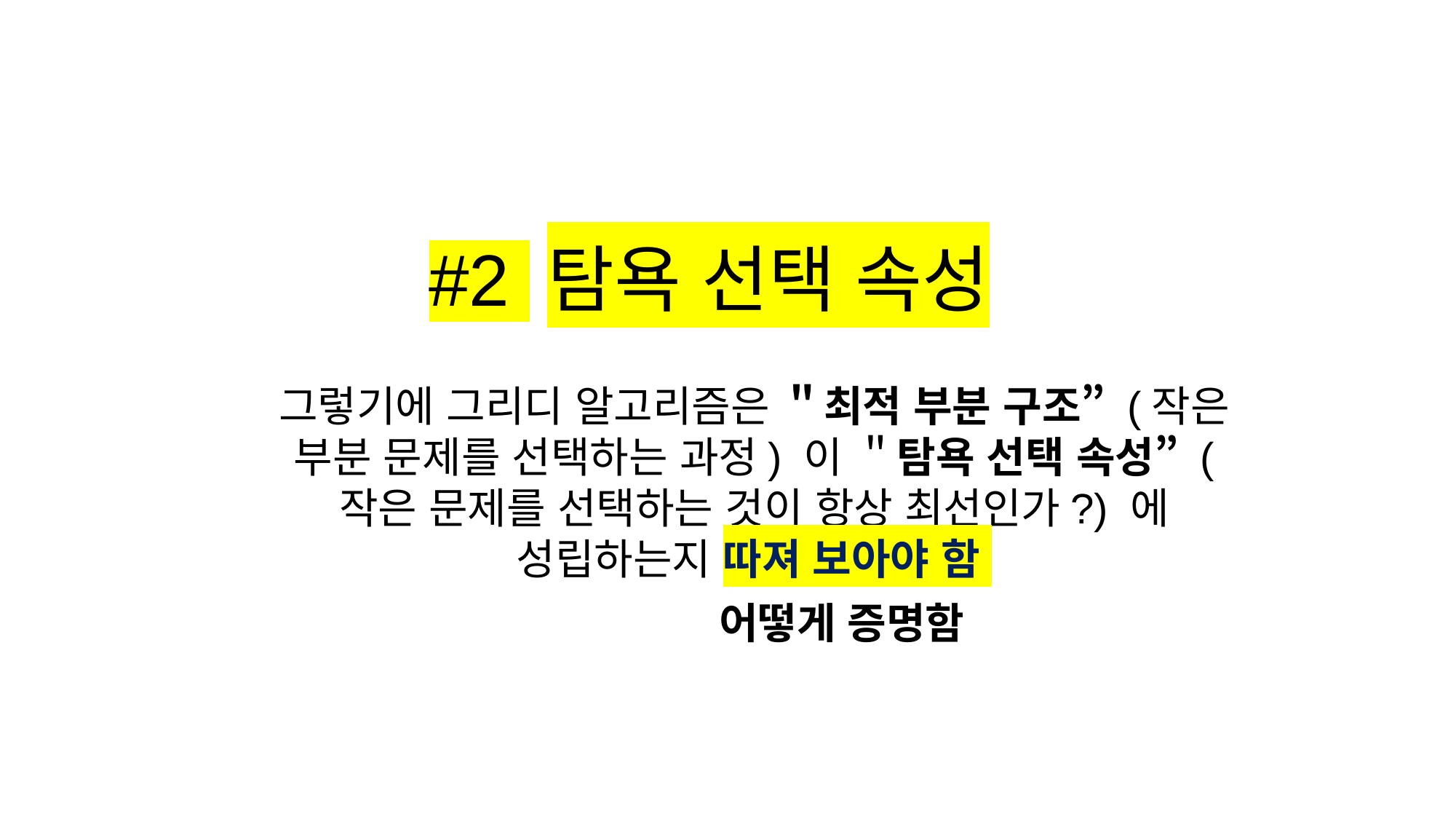

#2 탐욕 선택 속성
그렇기에 그리디 알고리즘은 ＂최적 부분 구조” (작은 부분 문제를 선택하는 과정) 이 ＂탐욕 선택 속성” ( 작은 문제를 선택하는 것이 항상 최선인가?) 에 성립하는지 따져 보아야 함
어떻게 증명함